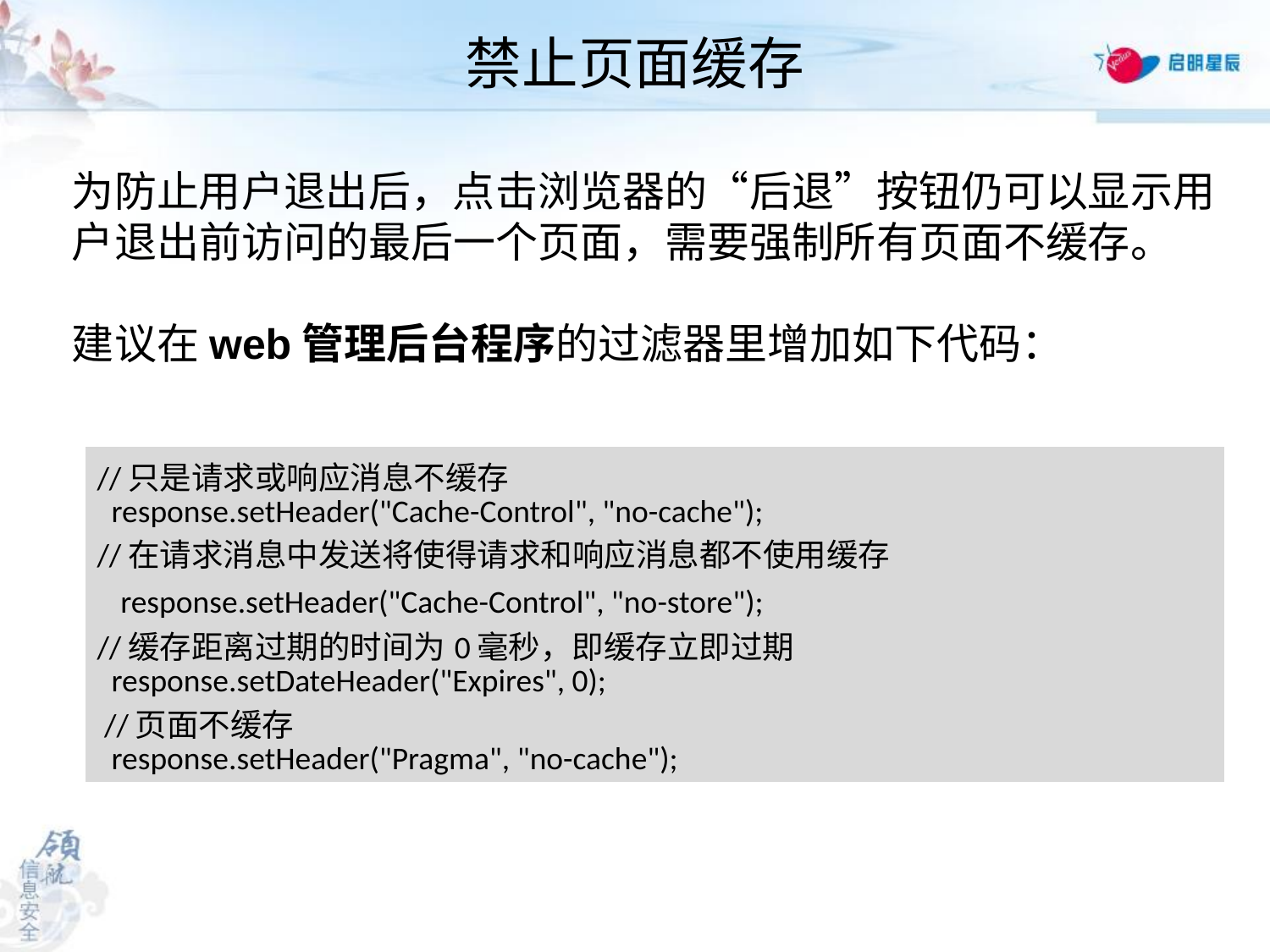

# 禁止页面缓存
为防止用户退出后，点击浏览器的“后退”按钮仍可以显示用户退出前访问的最后一个页面，需要强制所有页面不缓存。

建议在web管理后台程序的过滤器里增加如下代码：

| //只是请求或响应消息不缓存 response.setHeader("Cache-Control", "no-cache");  //在请求消息中发送将使得请求和响应消息都不使用缓存   response.setHeader("Cache-Control", "no-store"); //缓存距离过期的时间为0毫秒，即缓存立即过期   response.setDateHeader("Expires", 0); //页面不缓存   response.setHeader("Pragma", "no-cache"); |
| --- |